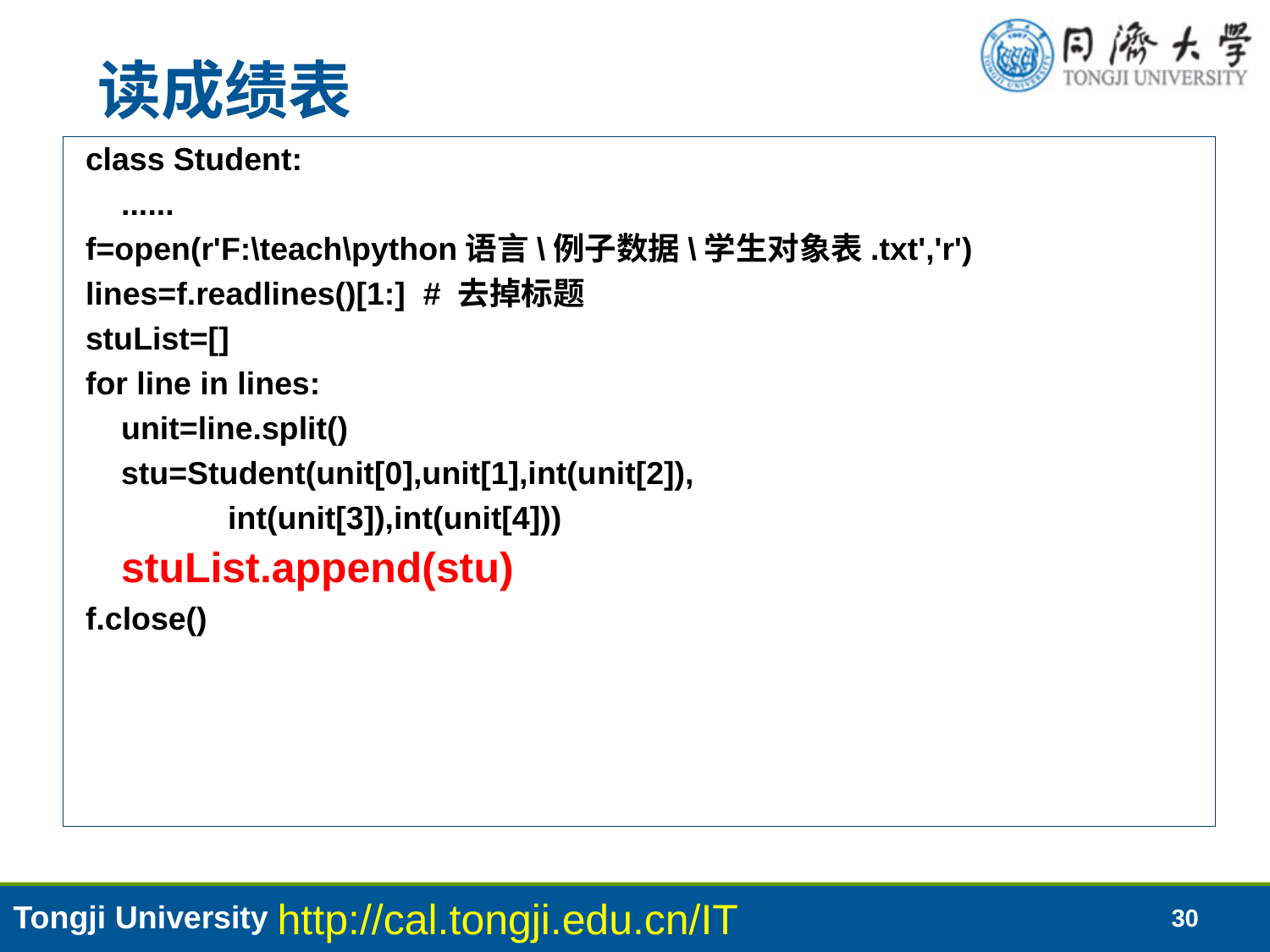

读成绩表
class Student:
    ......
f=open(r'F:\teach\python语言\例子数据\学生对象表.txt','r')
lines=f.readlines()[1:]  # 去掉标题
stuList=[]
for line in lines:
    unit=line.split()
    stu=Student(unit[0],unit[1],int(unit[2]),
                int(unit[3]),int(unit[4]))
    stuList.append(stu)
f.close()